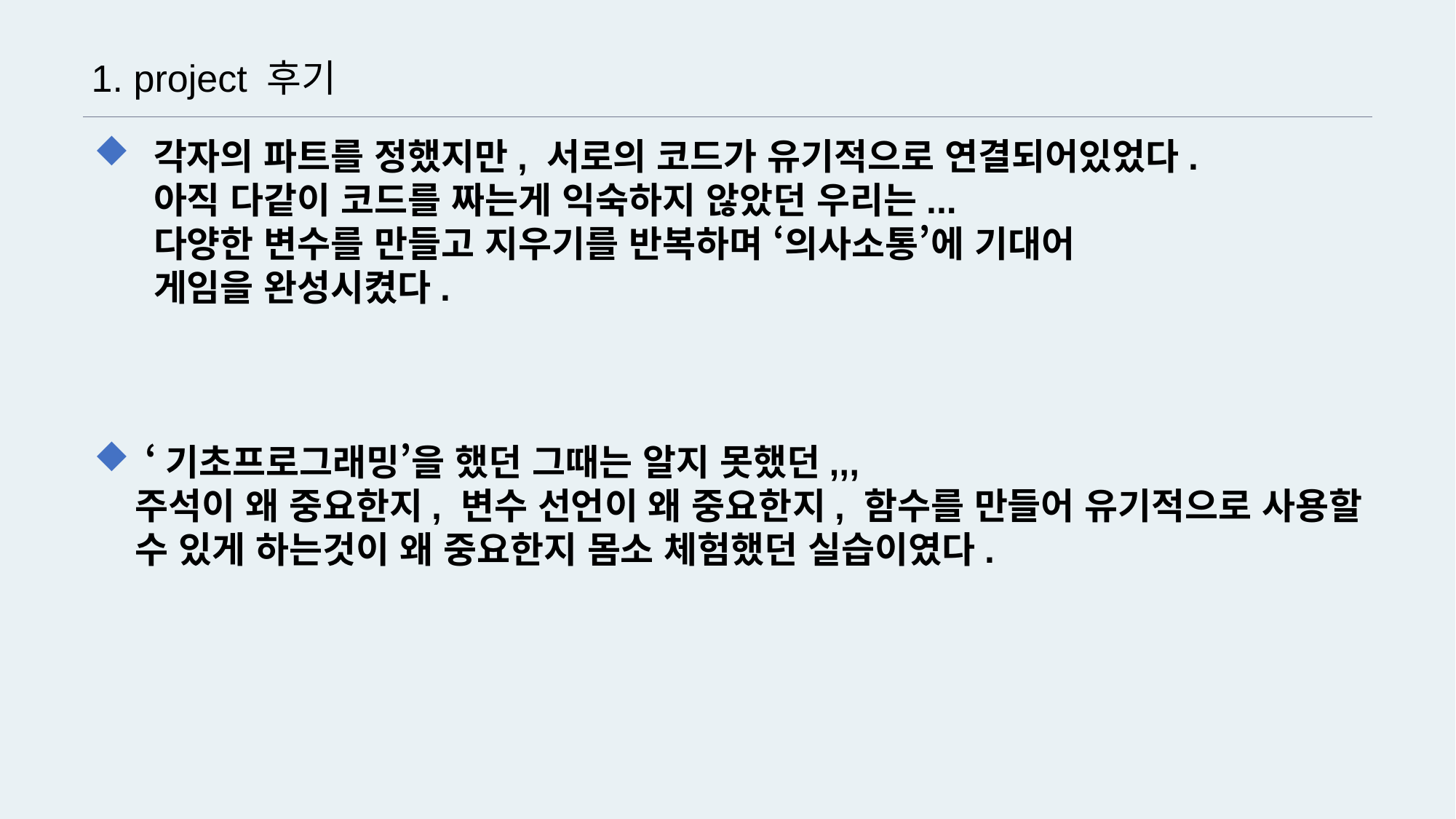

1. project 후기
 각자의 파트를 정했지만, 서로의 코드가 유기적으로 연결되어있었다.
	 아직 다같이 코드를 짜는게 익숙하지 않았던 우리는...
	 다양한 변수를 만들고 지우기를 반복하며 ‘의사소통’에 기대어
	 게임을 완성시켰다.

 ‘기초프로그래밍’을 했던 그때는 알지 못했던,,,
	주석이 왜 중요한지, 변수 선언이 왜 중요한지, 함수를 만들어 유기적으로 사용할 수 있게 하는것이 왜 중요한지 몸소 체험했던 실습이였다.